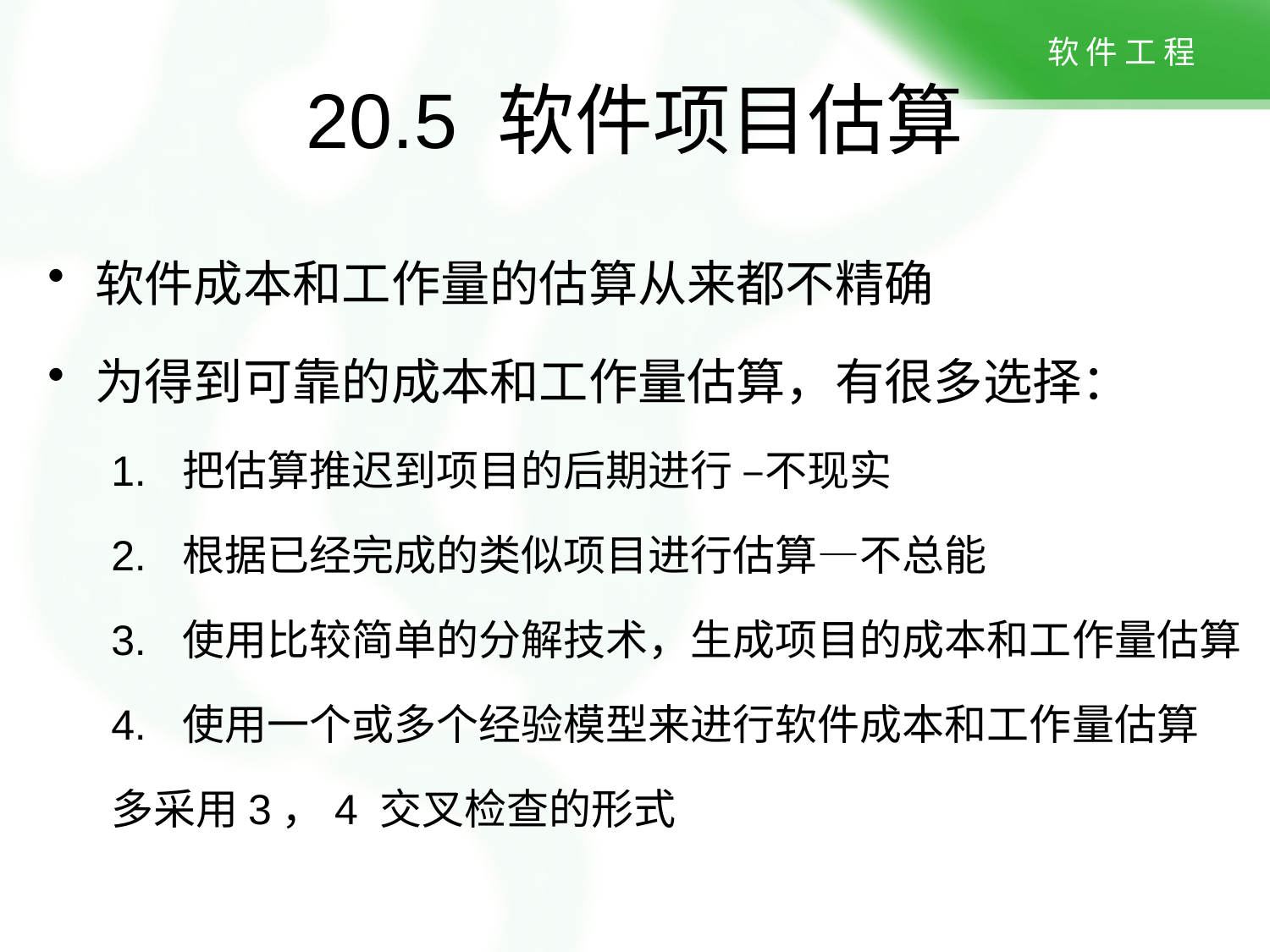

# 20.5 软件项目估算
软件成本和工作量的估算从来都不精确
为得到可靠的成本和工作量估算，有很多选择：
把估算推迟到项目的后期进行 –不现实
根据已经完成的类似项目进行估算—不总能
使用比较简单的分解技术，生成项目的成本和工作量估算
使用一个或多个经验模型来进行软件成本和工作量估算
多采用3，4 交叉检查的形式